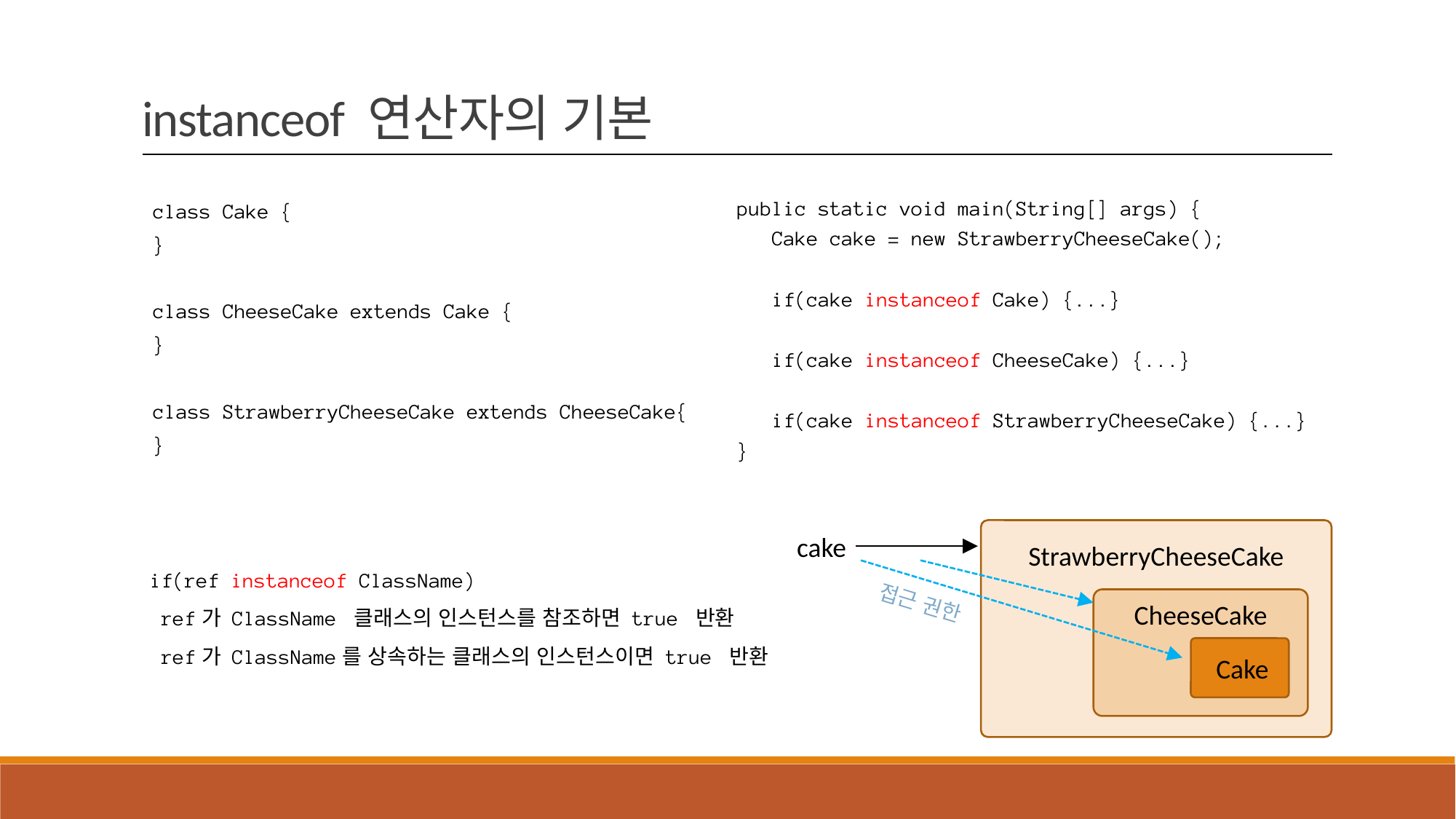

instanceof 연산자의 기본
class Cake {
}

class CheeseCake extends Cake {
}

class StrawberryCheeseCake extends CheeseCake{
}
public static void main(String[] args) {
   Cake cake = new StrawberryCheeseCake();

   if(cake instanceof Cake) {...}

   if(cake instanceof CheeseCake) {...}

   if(cake instanceof StrawberryCheeseCake) {...}
}
cake

StrawberryCheeseCake
if(ref instanceof ClassName)
 ref가 ClassName 클래스의 인스턴스를 참조하면 true 반환
 ref가 ClassName를 상속하는 클래스의 인스턴스이면 true 반환
접근 권한
CheeseCake

Cake